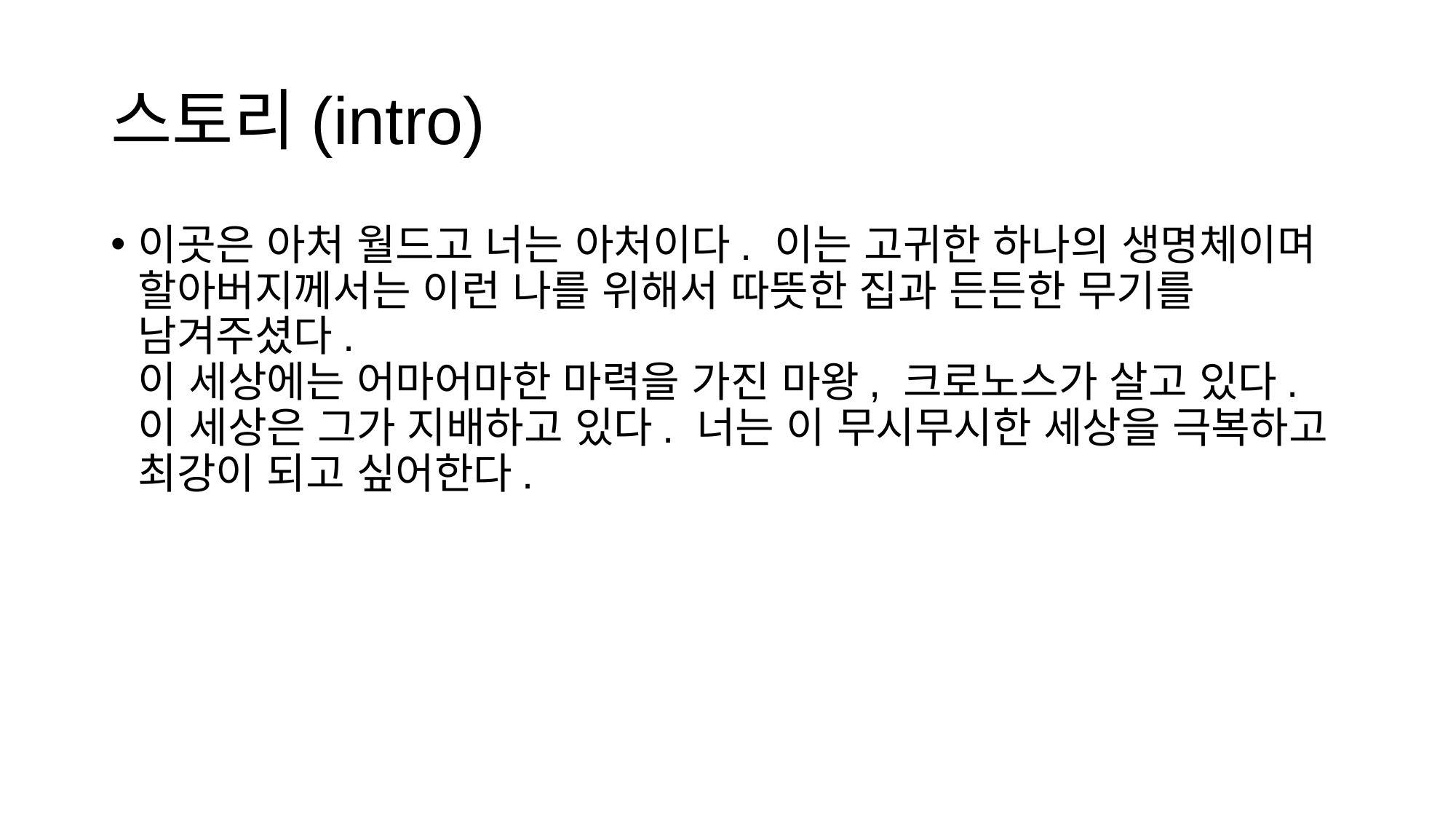

# 스토리(intro)
이곳은 아처 월드고 너는 아처이다. 이는 고귀한 하나의 생명체이며 할아버지께서는 이런 나를 위해서 따뜻한 집과 든든한 무기를 남겨주셨다.
이 세상에는 어마어마한 마력을 가진 마왕, 크로노스가 살고 있다. 이 세상은 그가 지배하고 있다. 너는 이 무시무시한 세상을 극복하고 최강이 되고 싶어한다.